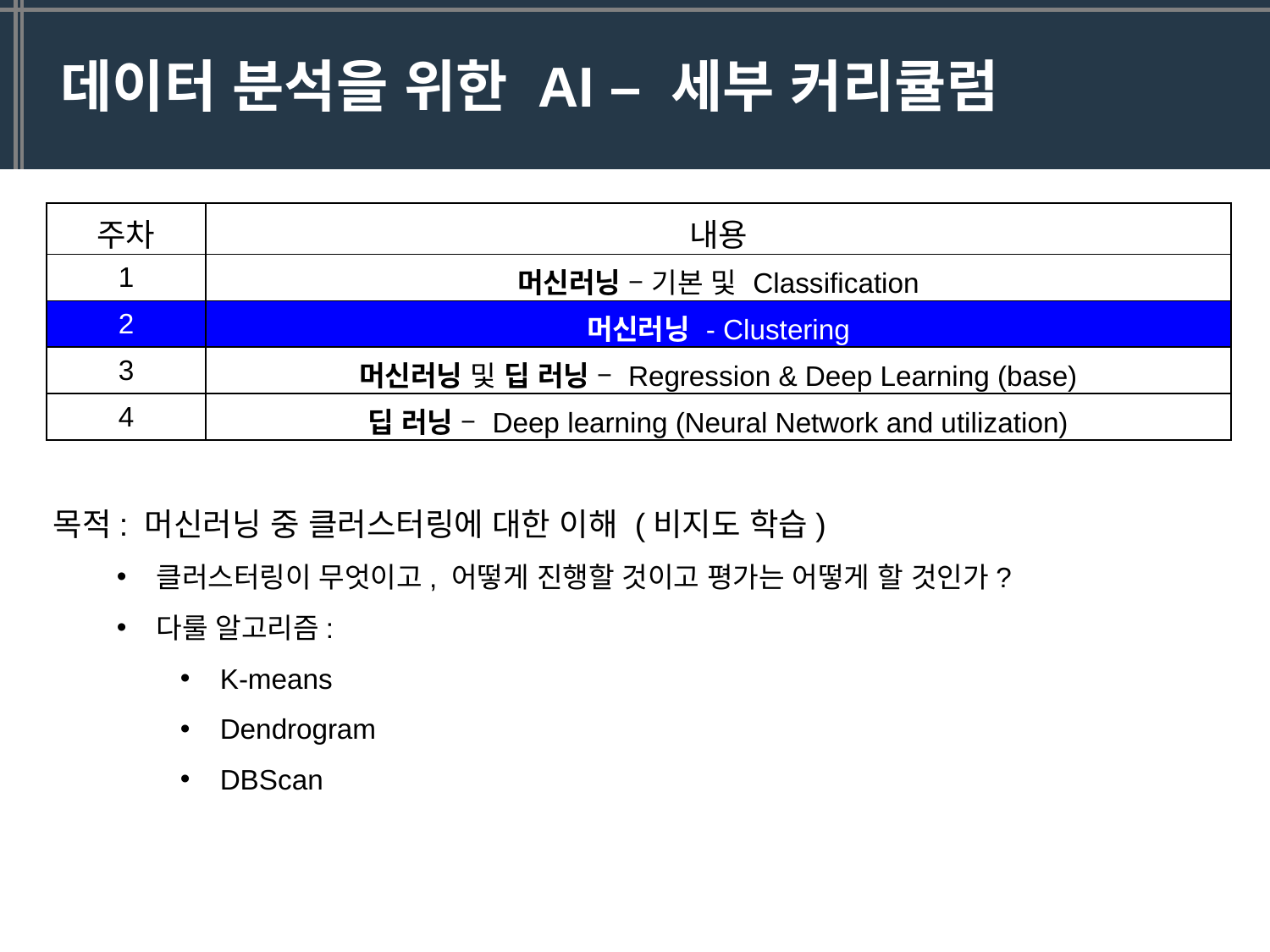

데이터 분석을 위한 AI – 세부 커리큘럼
| 주차 | 내용 |
| --- | --- |
| 1 | 머신러닝 – 기본 및 Classification |
| 2 | 머신러닝 - Clustering |
| 3 | 머신러닝 및 딥 러닝 – Regression & Deep Learning (base) |
| 4 | 딥 러닝 – Deep learning (Neural Network and utilization) |

목적: 머신러닝 중 클러스터링에 대한 이해 (비지도 학습)
클러스터링이 무엇이고, 어떻게 진행할 것이고 평가는 어떻게 할 것인가?
다룰 알고리즘:
K-means
Dendrogram
DBScan